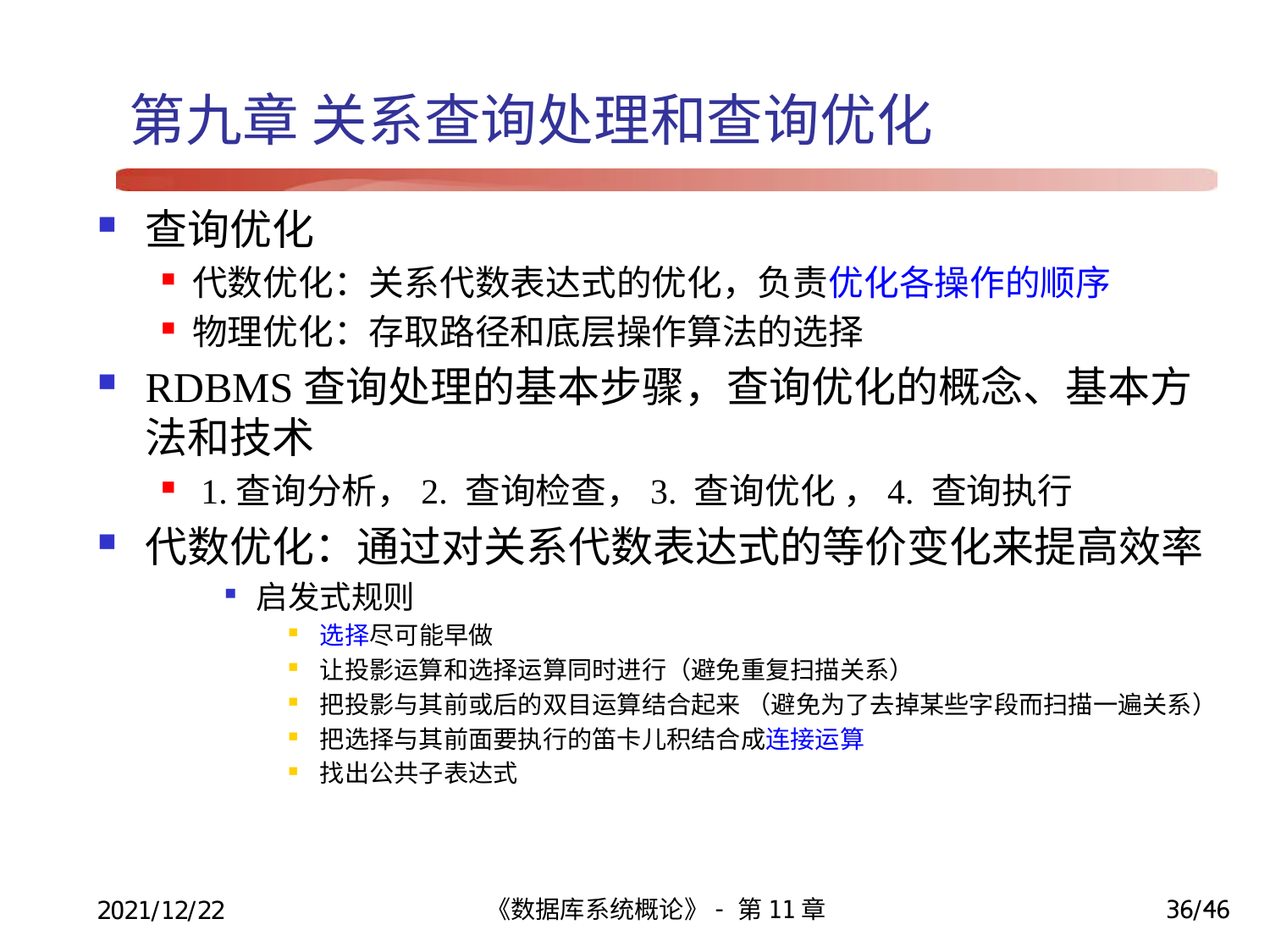

# 第九章 关系查询处理和查询优化
查询优化
 代数优化：关系代数表达式的优化，负责优化各操作的顺序
 物理优化：存取路径和底层操作算法的选择
RDBMS查询处理的基本步骤，查询优化的概念、基本方法和技术
1.查询分析，2. 查询检查，3. 查询优化 ，4. 查询执行
代数优化：通过对关系代数表达式的等价变化来提高效率
启发式规则
选择尽可能早做
让投影运算和选择运算同时进行（避免重复扫描关系）
把投影与其前或后的双目运算结合起来 （避免为了去掉某些字段而扫描一遍关系）
把选择与其前面要执行的笛卡儿积结合成连接运算
找出公共子表达式

《数据库系统概论》- 第11章
36/46
2021/12/22